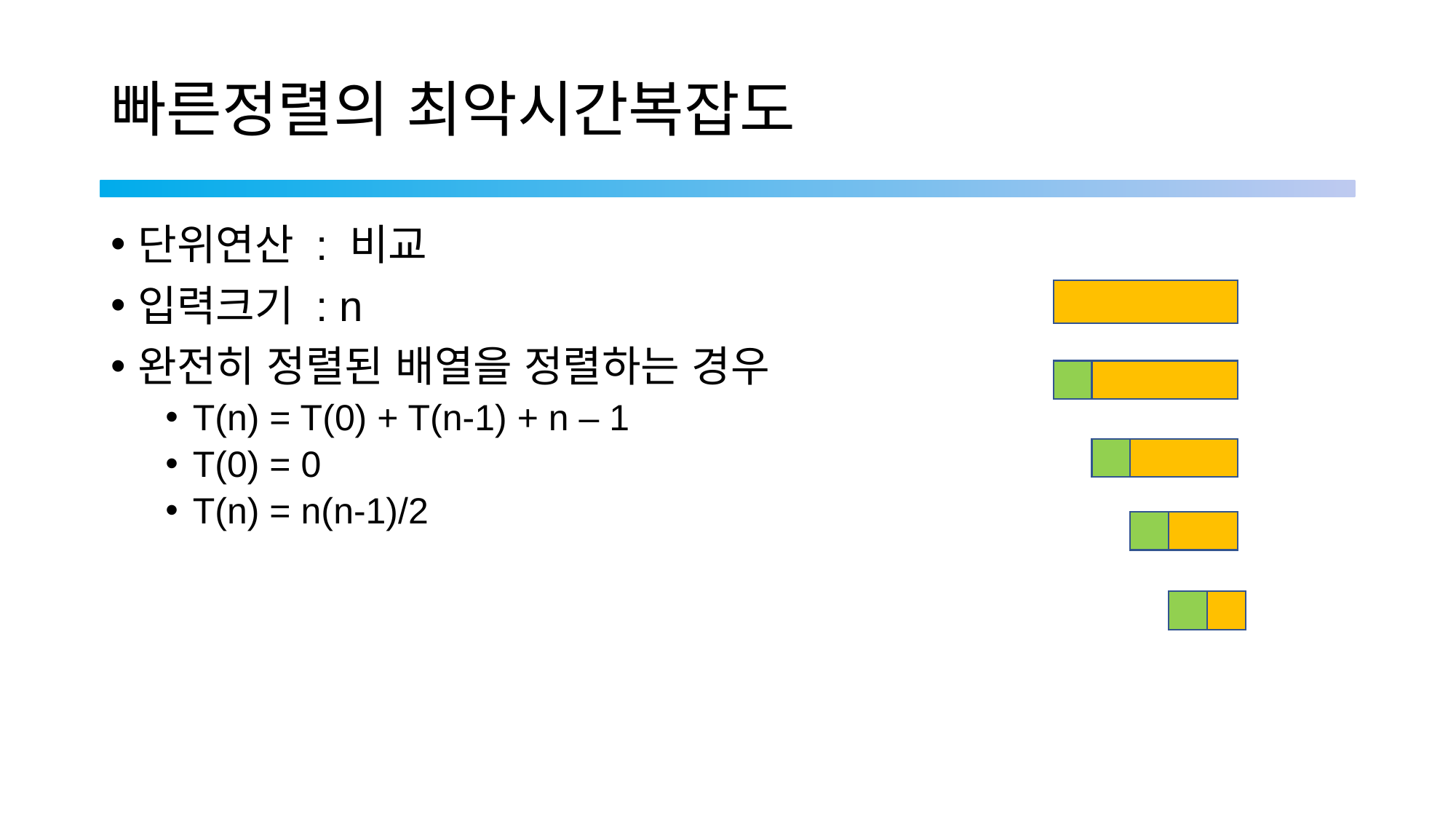

# 빠른정렬의 최악시간복잡도
단위연산 : 비교
입력크기 : n
완전히 정렬된 배열을 정렬하는 경우
T(n) = T(0) + T(n-1) + n – 1
T(0) = 0
T(n) = n(n-1)/2